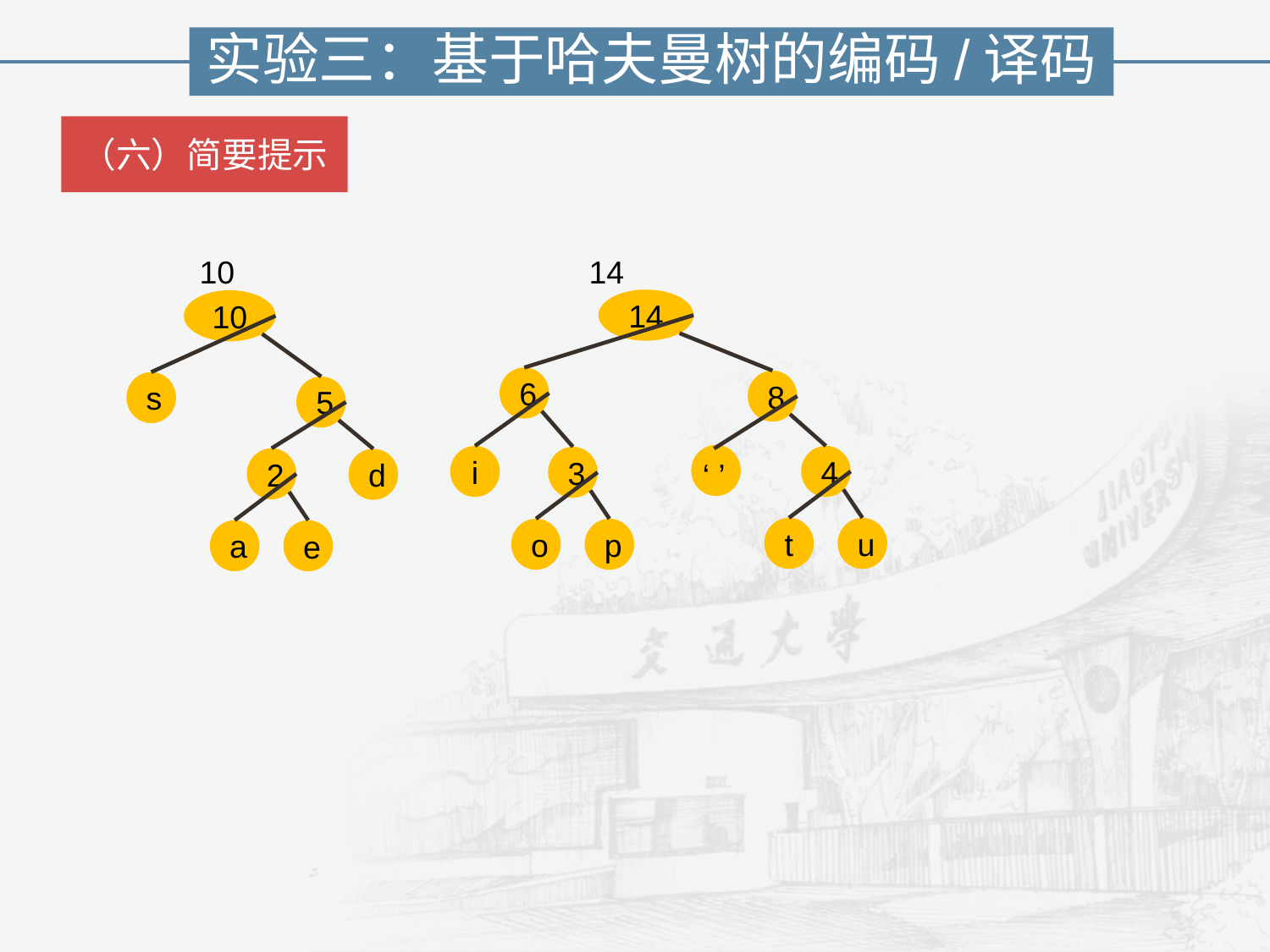

实验三：基于哈夫曼树的编码/译码
（六）简要提示
              10                                        14
14
10
6
8
s
5

‘ ’
i
4
3
2
d
t
u
o
p
a
e